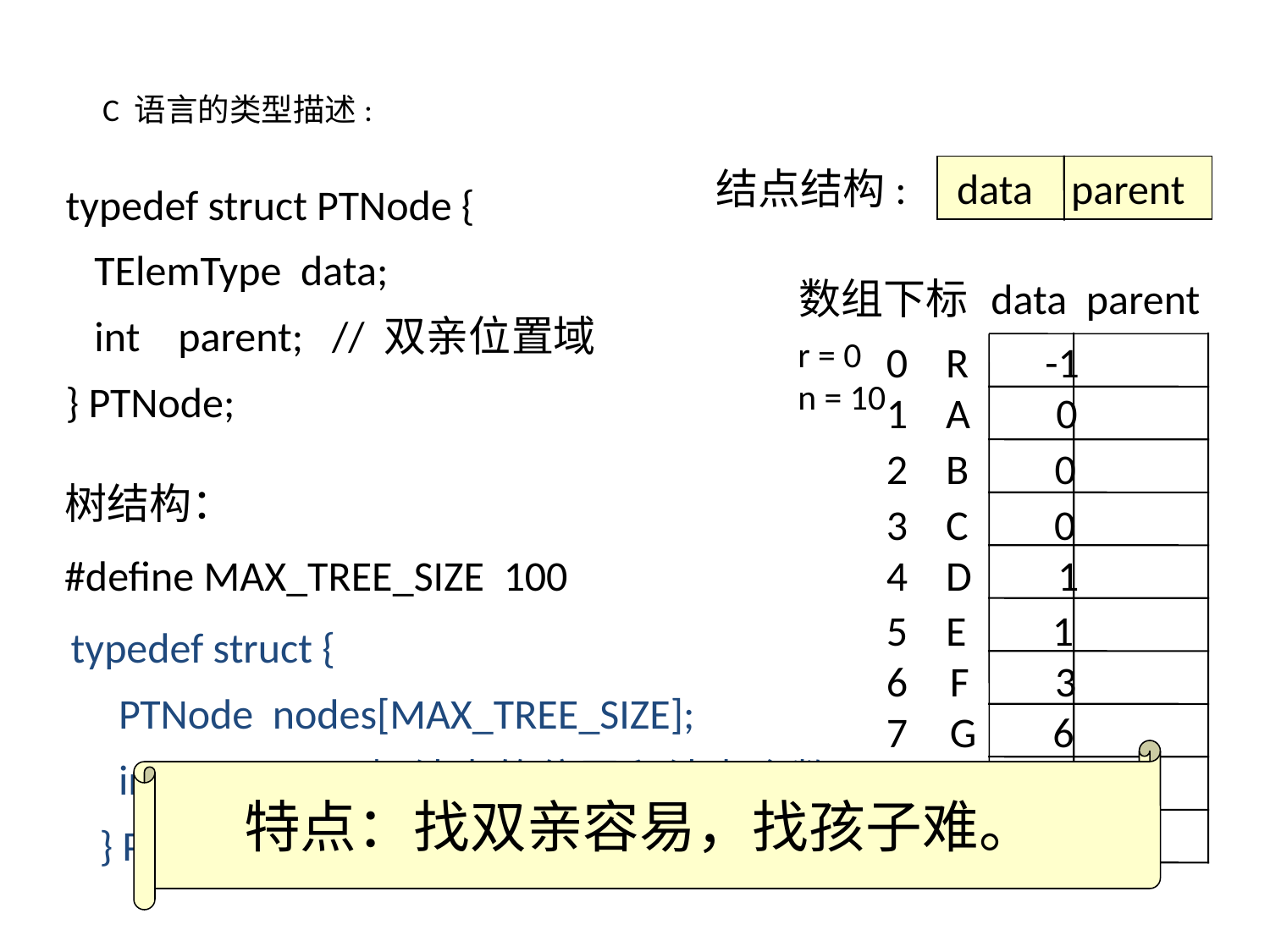

C 语言的类型描述:
typedef struct PTNode {
   TElemType  data;
   int    parent;   // 双亲位置域
} PTNode;
结点结构:
 data    parent

数组下标
data  parent
0    R        -1
1    A         0
2    B         0
3    C         0
4    D         1
5    E         1
F         3
G        6
H        6
K        6

r = 0
n = 10
树结构：
#define MAX_TREE_SIZE  100
typedef struct {
     PTNode  nodes[MAX_TREE_SIZE];
     int    r, n;     // 根结点的位置和结点个数
   } PTree;
特点：找双亲容易，找孩子难。